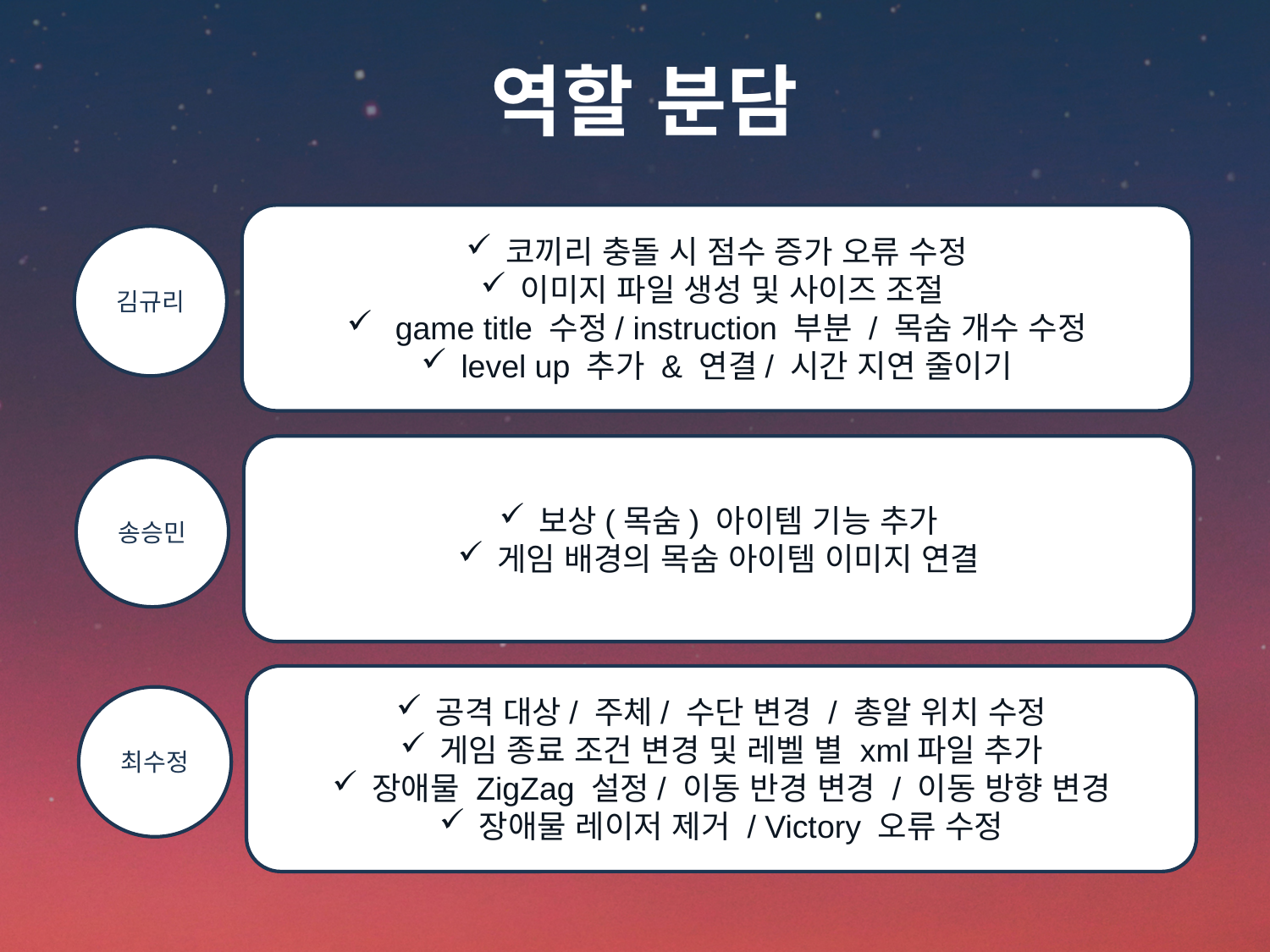

역할 분담
코끼리 충돌 시 점수 증가 오류 수정
이미지 파일 생성 및 사이즈 조절
 game title 수정/ instruction 부분 / 목숨 개수 수정
level up 추가 & 연결/ 시간 지연 줄이기
김규리

보상(목숨) 아이템 기능 추가
게임 배경의 목숨 아이템 이미지 연결

송승민
공격 대상/ 주체/ 수단 변경 / 총알 위치 수정
게임 종료 조건 변경 및 레벨 별 xml파일 추가
장애물 ZigZag 설정/ 이동 반경 변경 / 이동 방향 변경
장애물 레이저 제거 / Victory 오류 수정
최수정